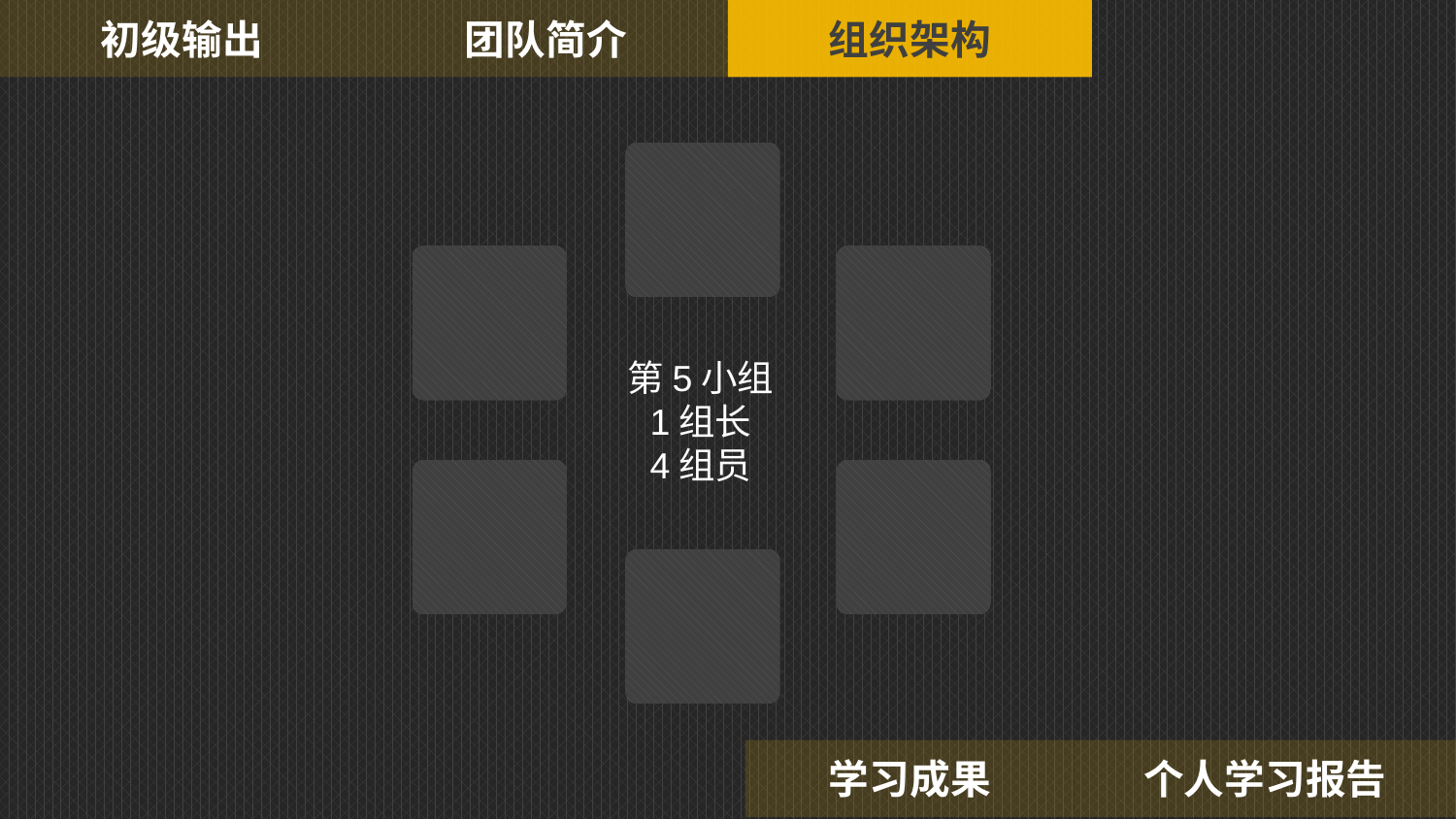

初级输出
组织架构
团队简介

第5小组
1组长
4组员

学习成果
个人学习报告